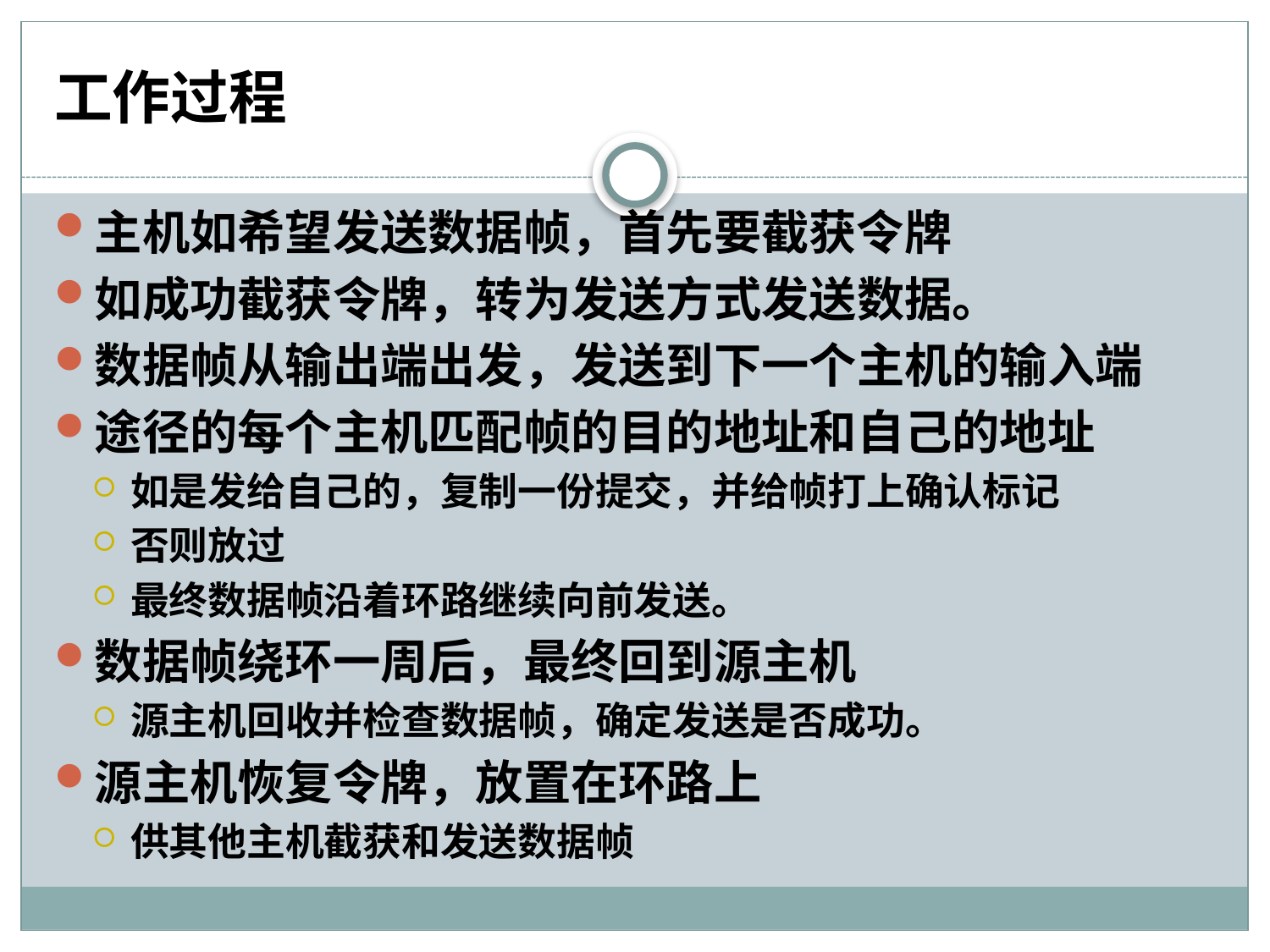

# 工作过程
主机如希望发送数据帧，首先要截获令牌
如成功截获令牌，转为发送方式发送数据。
数据帧从输出端出发，发送到下一个主机的输入端
途径的每个主机匹配帧的目的地址和自己的地址
如是发给自己的，复制一份提交，并给帧打上确认标记
否则放过
最终数据帧沿着环路继续向前发送。
数据帧绕环一周后，最终回到源主机
源主机回收并检查数据帧，确定发送是否成功。
源主机恢复令牌，放置在环路上
供其他主机截获和发送数据帧